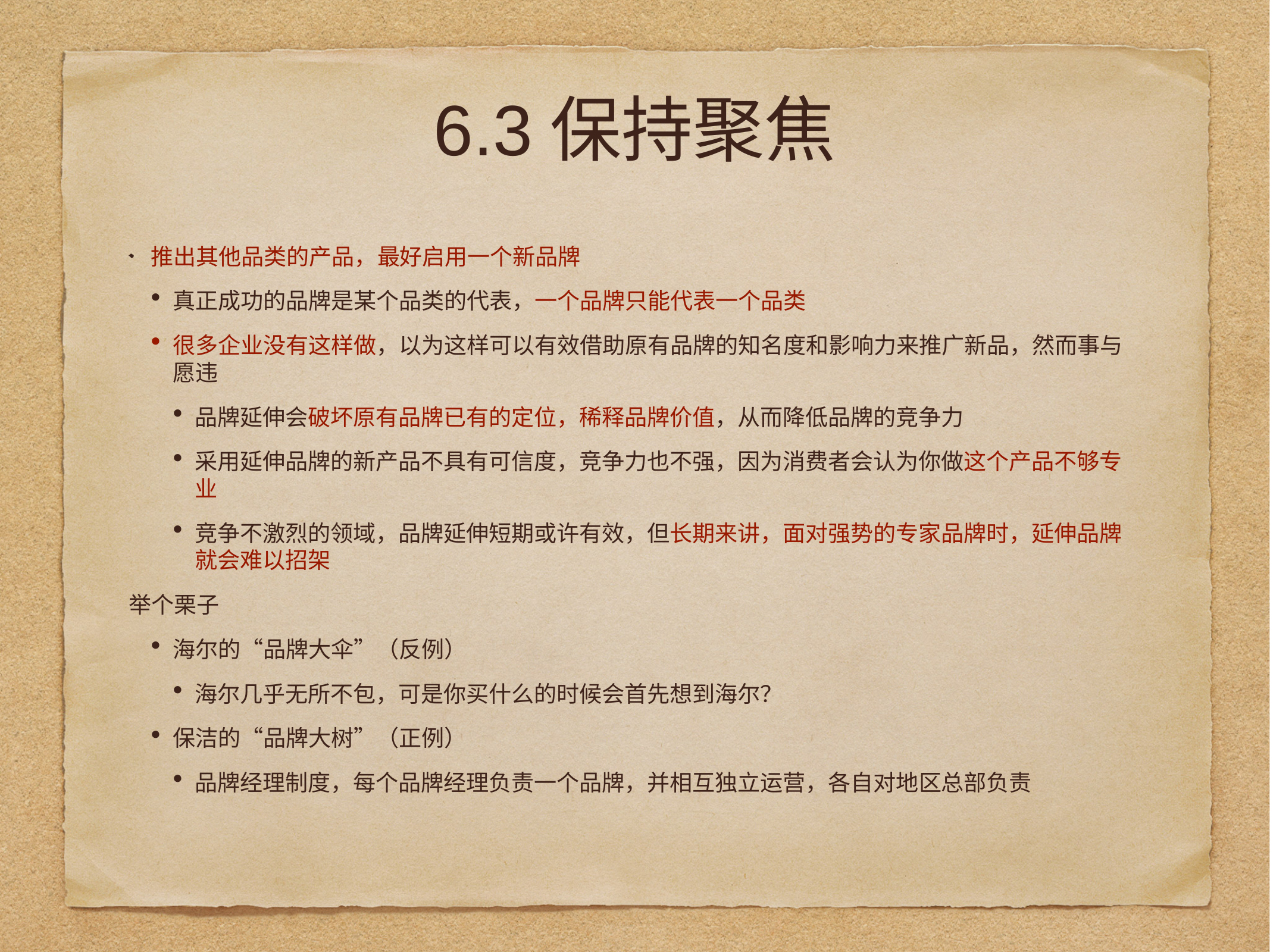

# 6.3保持聚焦
推出其他品类的产品，最好启用一个新品牌
真正成功的品牌是某个品类的代表，一个品牌只能代表一个品类
很多企业没有这样做，以为这样可以有效借助原有品牌的知名度和影响力来推广新品，然而事与愿违
品牌延伸会破坏原有品牌已有的定位，稀释品牌价值，从而降低品牌的竞争力
采用延伸品牌的新产品不具有可信度，竞争力也不强，因为消费者会认为你做这个产品不够专业
竞争不激烈的领域，品牌延伸短期或许有效，但长期来讲，面对强势的专家品牌时，延伸品牌就会难以招架
举个栗子
海尔的“品牌大伞”（反例）
海尔几乎无所不包，可是你买什么的时候会首先想到海尔？
保洁的“品牌大树”（正例）
品牌经理制度，每个品牌经理负责一个品牌，并相互独立运营，各自对地区总部负责